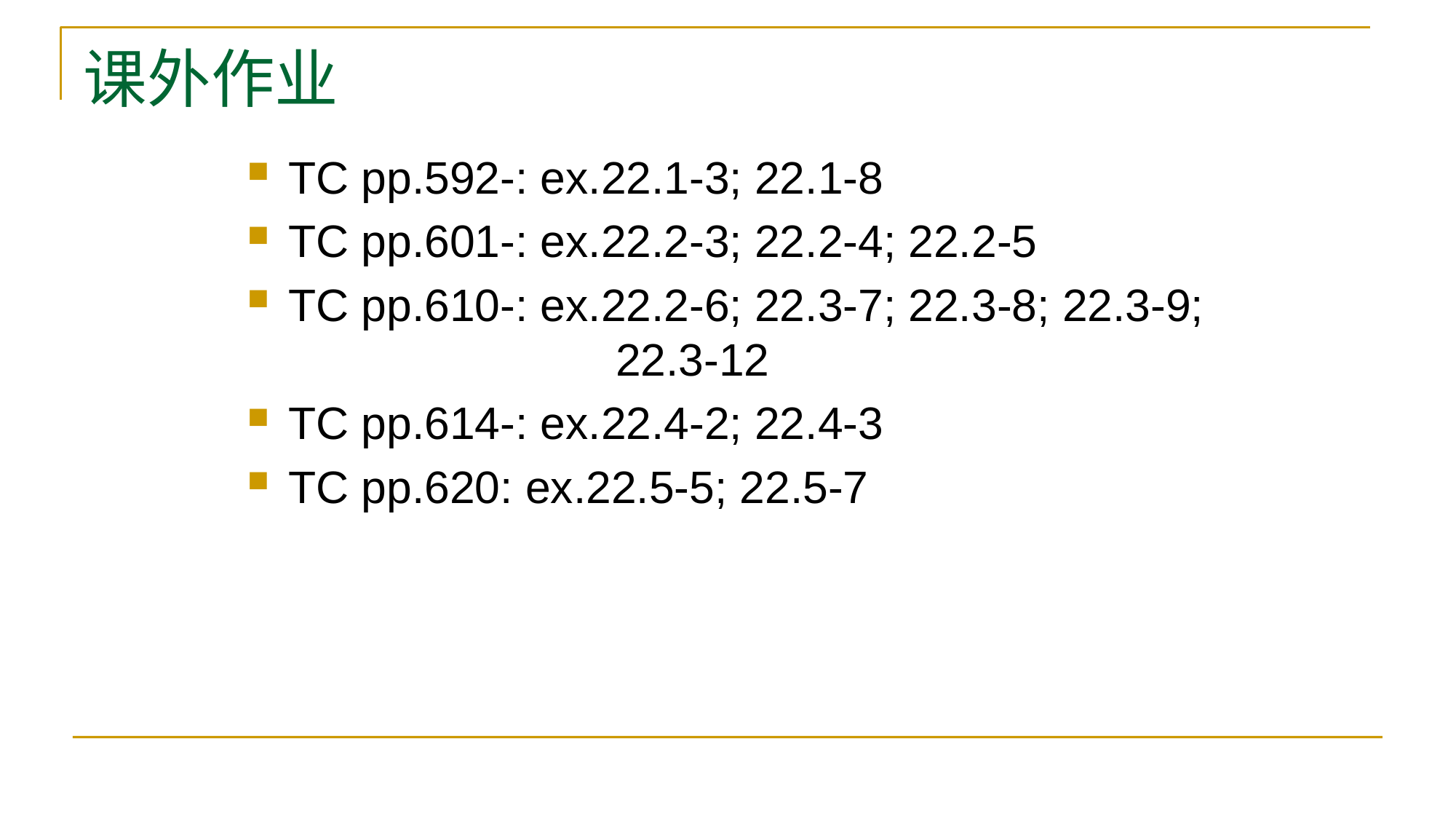

# 课外作业
TC pp.592-: ex.22.1-3; 22.1-8
TC pp.601-: ex.22.2-3; 22.2-4; 22.2-5
TC pp.610-: ex.22.2-6; 22.3-7; 22.3-8; 22.3-9; 			22.3-12
TC pp.614-: ex.22.4-2; 22.4-3
TC pp.620: ex.22.5-5; 22.5-7